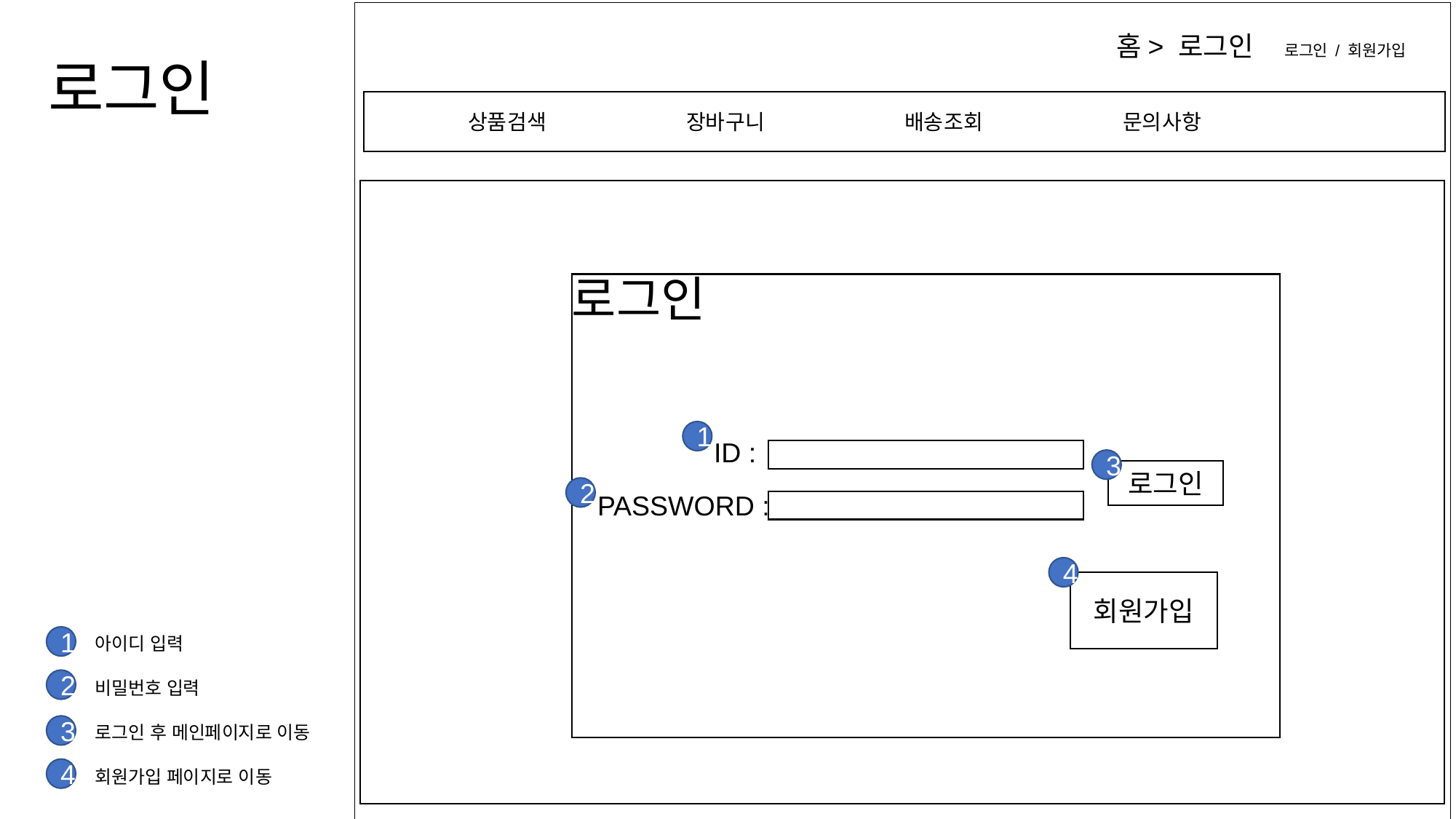

홈> 로그인     로그인 / 회원가입
로그인
상품검색		장바구니		배송조회		문의사항

로그인

1
ID :

3
로그인
2
PASSWORD :

4
회원가입
| 아이디 입력 |
| --- |
| 비밀번호 입력 |
| 로그인 후 메인페이지로 이동 |
| 회원가입 페이지로 이동 |
1
2
3
4